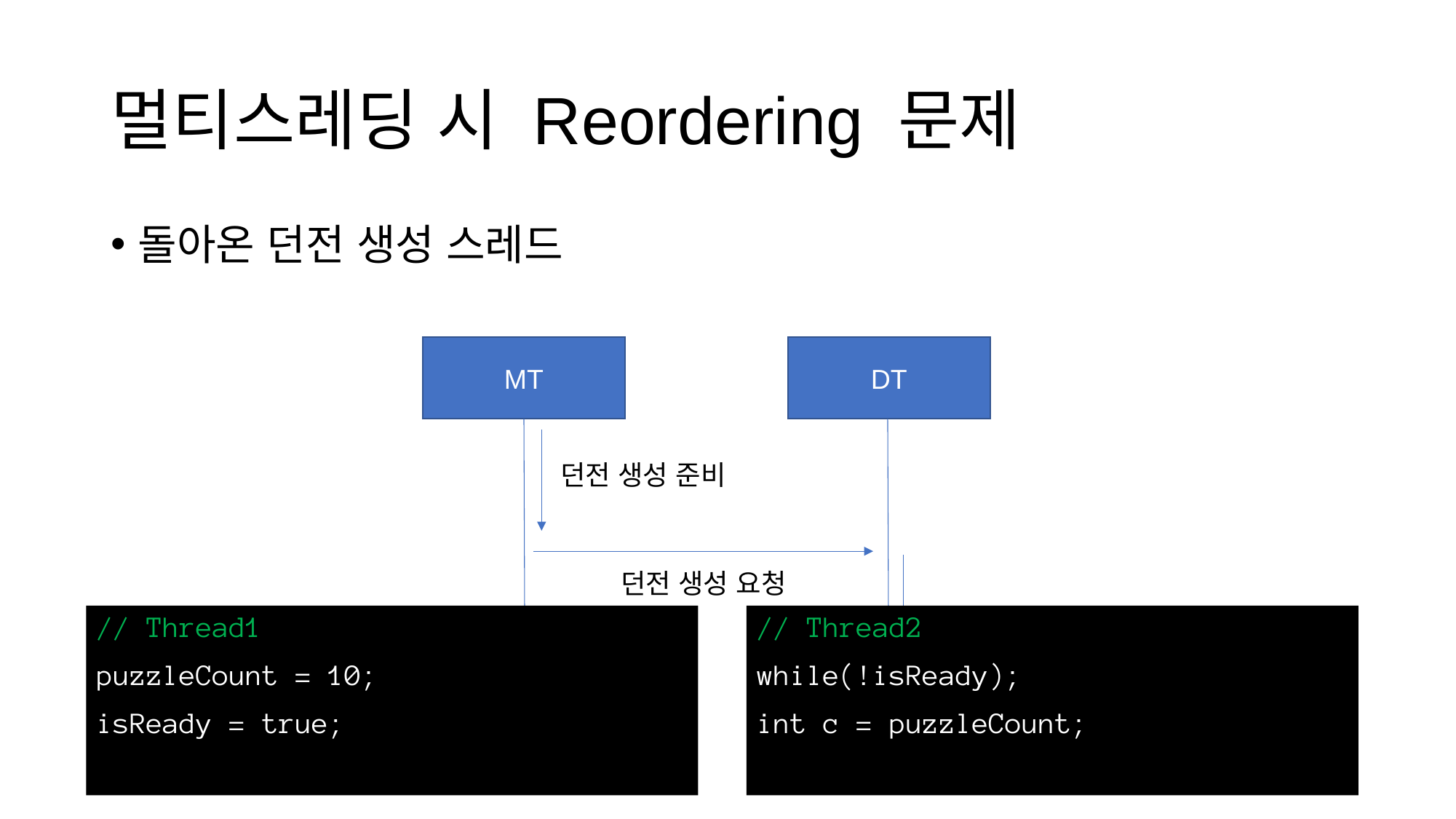

# 멀티스레딩 시 Reordering 문제
돌아온 던전 생성 스레드
MT
DT
던전 생성 준비
던전 생성 요청
던전 생성
// Thread1
puzzleCount = 10;
isReady = true;
// Thread2
while(!isReady);
int c = puzzleCount;